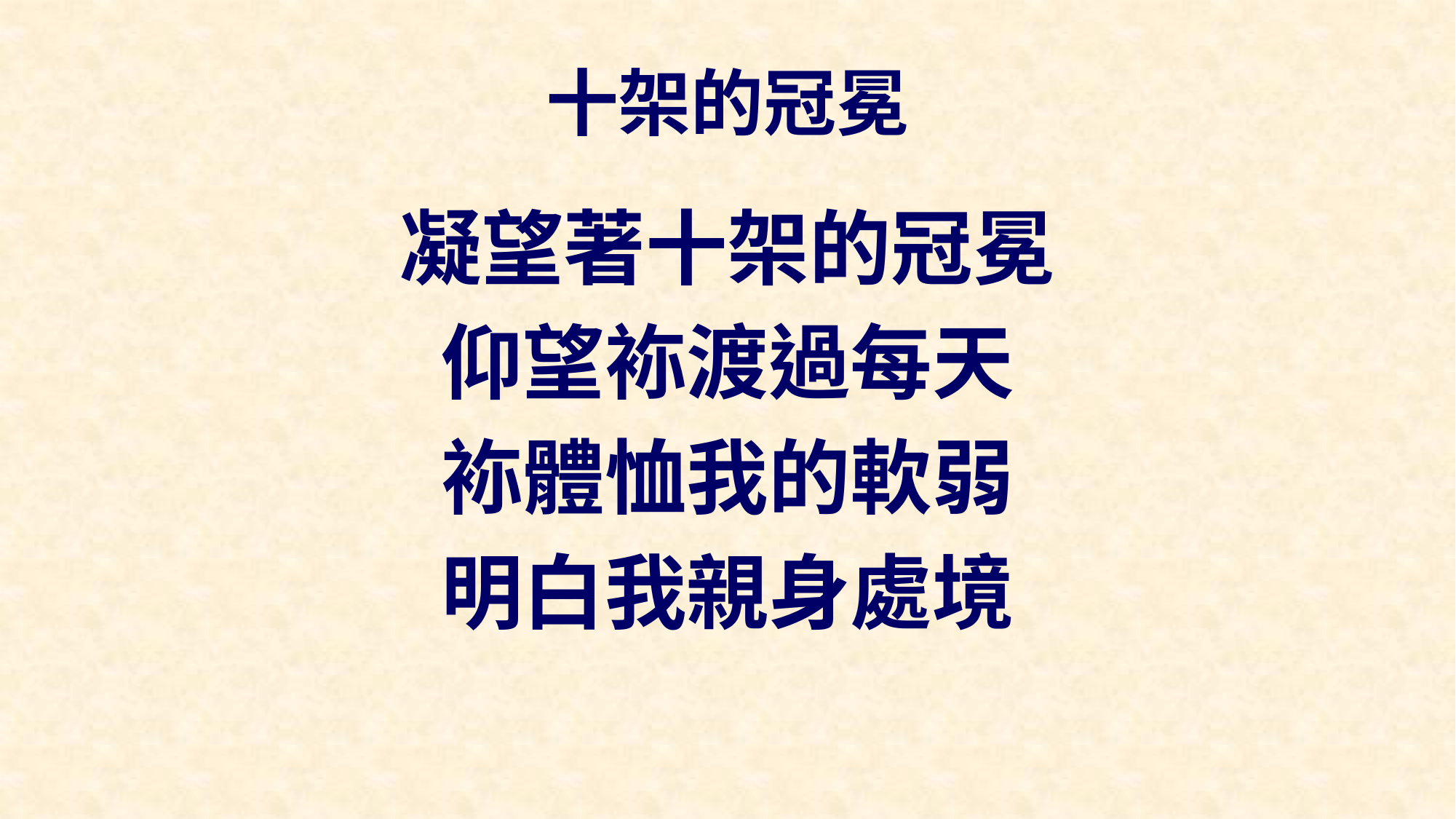

# 十架的冠冕
凝望著十架的冠冕
仰望袮渡過每天
袮體恤我的軟弱
明白我親身處境